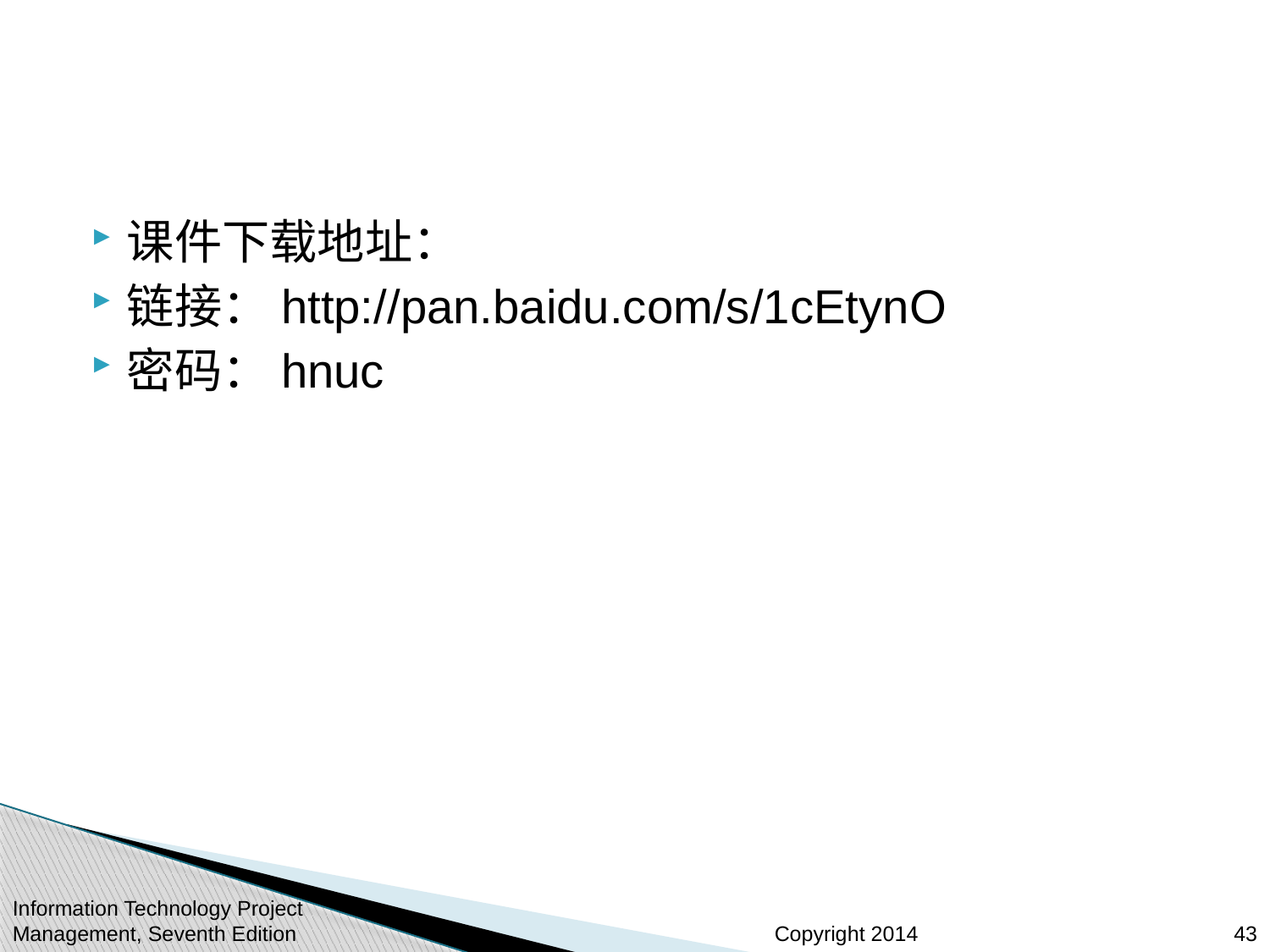

#
课件下载地址：
链接：http://pan.baidu.com/s/1cEtynO
密码：hnuc

Information Technology Project Management, Seventh Edition
43